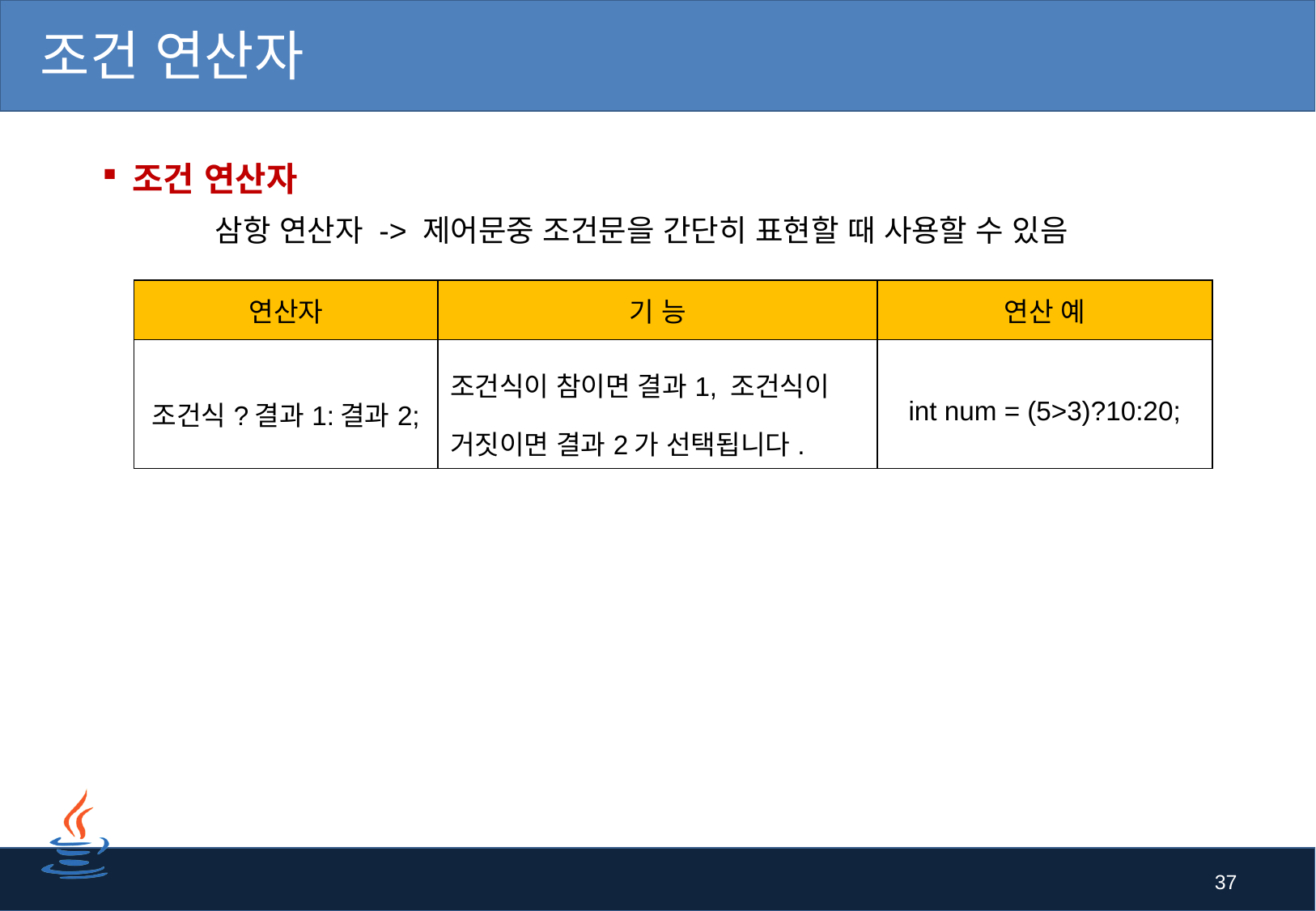

# 조건 연산자
조건 연산자
 삼항 연산자 -> 제어문중 조건문을 간단히 표현할 때 사용할 수 있음
| 연산자 | 기 능 | 연산 예 |
| --- | --- | --- |
| 조건식?결과1:결과2; | 조건식이 참이면 결과1, 조건식이 거짓이면 결과2가 선택됩니다. | int num = (5>3)?10:20; |
37